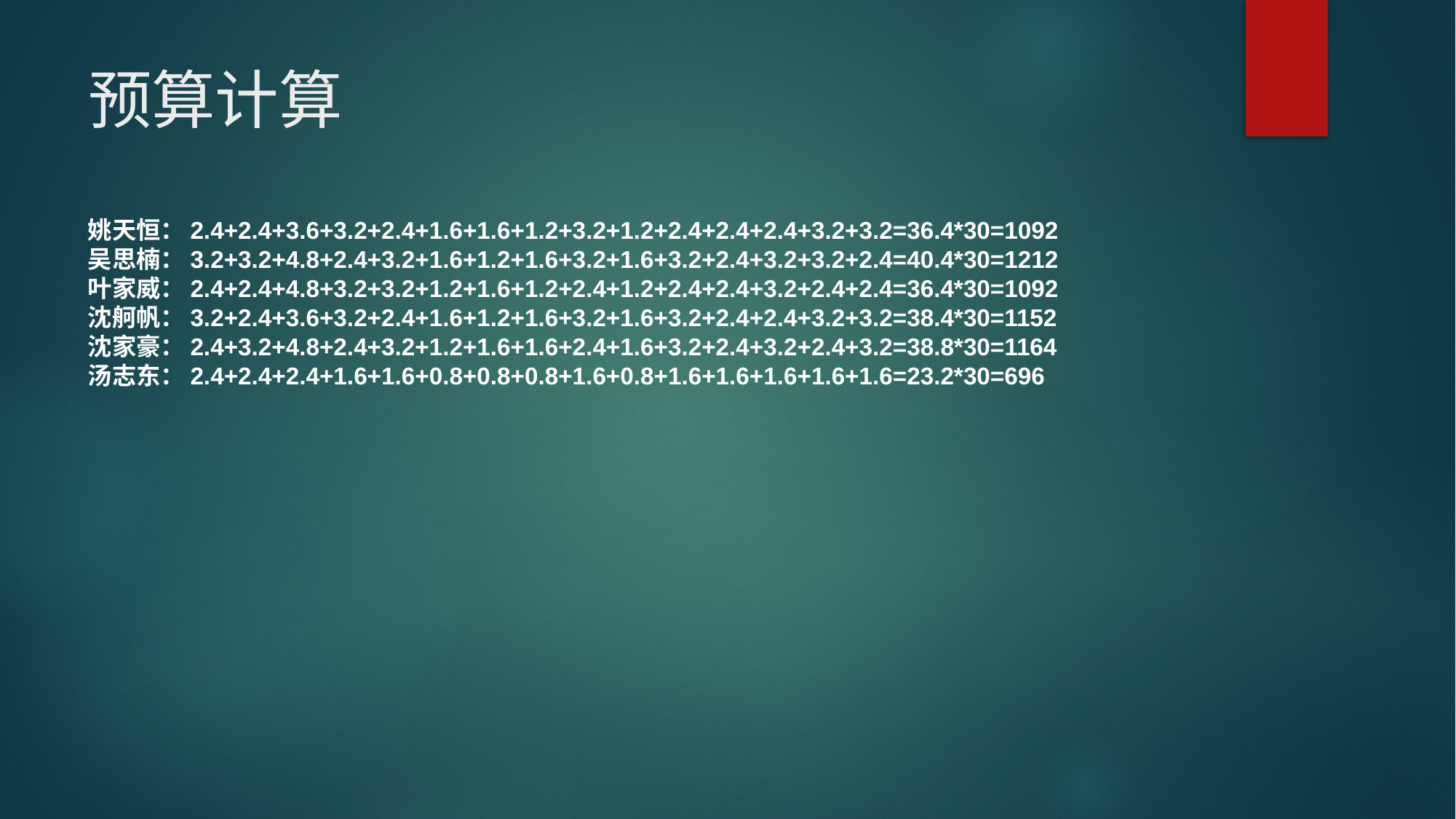

# 预算计算
姚天恒：2.4+2.4+3.6+3.2+2.4+1.6+1.6+1.2+3.2+1.2+2.4+2.4+2.4+3.2+3.2=36.4*30=1092
吴思楠：3.2+3.2+4.8+2.4+3.2+1.6+1.2+1.6+3.2+1.6+3.2+2.4+3.2+3.2+2.4=40.4*30=1212
叶家威：2.4+2.4+4.8+3.2+3.2+1.2+1.6+1.2+2.4+1.2+2.4+2.4+3.2+2.4+2.4=36.4*30=1092
沈舸帆：3.2+2.4+3.6+3.2+2.4+1.6+1.2+1.6+3.2+1.6+3.2+2.4+2.4+3.2+3.2=38.4*30=1152
沈家豪：2.4+3.2+4.8+2.4+3.2+1.2+1.6+1.6+2.4+1.6+3.2+2.4+3.2+2.4+3.2=38.8*30=1164
汤志东：2.4+2.4+2.4+1.6+1.6+0.8+0.8+0.8+1.6+0.8+1.6+1.6+1.6+1.6+1.6=23.2*30=696